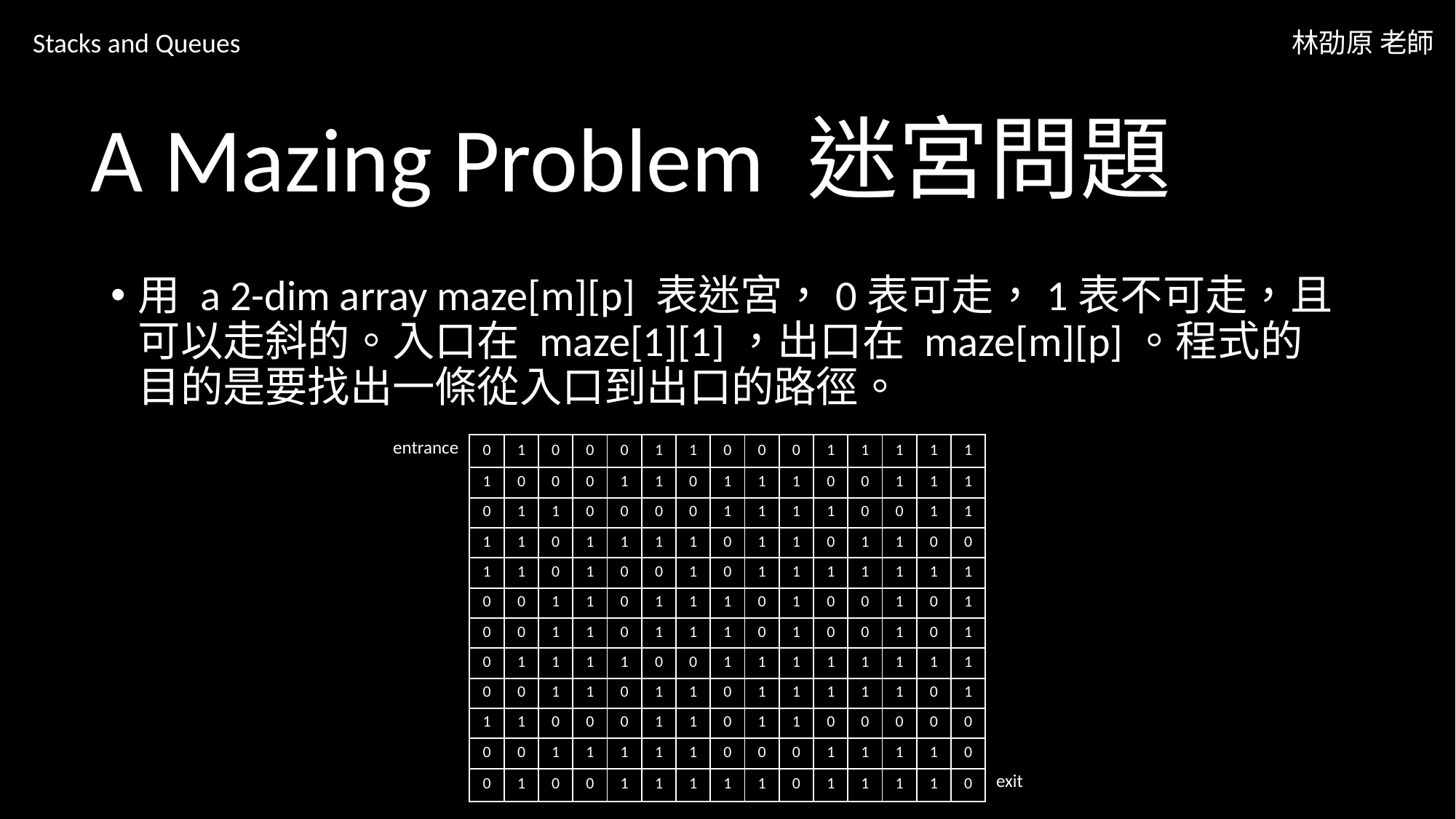

Stacks and Queues
林劭原 老師
# A Mazing Problem 迷宮問題
用 a 2-dim array maze[m][p] 表迷宮，0表可走，1表不可走，且可以走斜的。入口在 maze[1][1]，出口在 maze[m][p]。程式的目的是要找出一條從入口到出口的路徑。
| entrance | 0 | 1 | 0 | 0 | 0 | 1 | 1 | 0 | 0 | 0 | 1 | 1 | 1 | 1 | 1 |  |
| --- | --- | --- | --- | --- | --- | --- | --- | --- | --- | --- | --- | --- | --- | --- | --- | --- |
|  | 1 | 0 | 0 | 0 | 1 | 1 | 0 | 1 | 1 | 1 | 0 | 0 | 1 | 1 | 1 |  |
|  | 0 | 1 | 1 | 0 | 0 | 0 | 0 | 1 | 1 | 1 | 1 | 0 | 0 | 1 | 1 |  |
|  | 1 | 1 | 0 | 1 | 1 | 1 | 1 | 0 | 1 | 1 | 0 | 1 | 1 | 0 | 0 |  |
|  | 1 | 1 | 0 | 1 | 0 | 0 | 1 | 0 | 1 | 1 | 1 | 1 | 1 | 1 | 1 |  |
|  | 0 | 0 | 1 | 1 | 0 | 1 | 1 | 1 | 0 | 1 | 0 | 0 | 1 | 0 | 1 |  |
|  | 0 | 0 | 1 | 1 | 0 | 1 | 1 | 1 | 0 | 1 | 0 | 0 | 1 | 0 | 1 |  |
|  | 0 | 1 | 1 | 1 | 1 | 0 | 0 | 1 | 1 | 1 | 1 | 1 | 1 | 1 | 1 |  |
|  | 0 | 0 | 1 | 1 | 0 | 1 | 1 | 0 | 1 | 1 | 1 | 1 | 1 | 0 | 1 |  |
|  | 1 | 1 | 0 | 0 | 0 | 1 | 1 | 0 | 1 | 1 | 0 | 0 | 0 | 0 | 0 |  |
|  | 0 | 0 | 1 | 1 | 1 | 1 | 1 | 0 | 0 | 0 | 1 | 1 | 1 | 1 | 0 |  |
|  | 0 | 1 | 0 | 0 | 1 | 1 | 1 | 1 | 1 | 0 | 1 | 1 | 1 | 1 | 0 | exit |